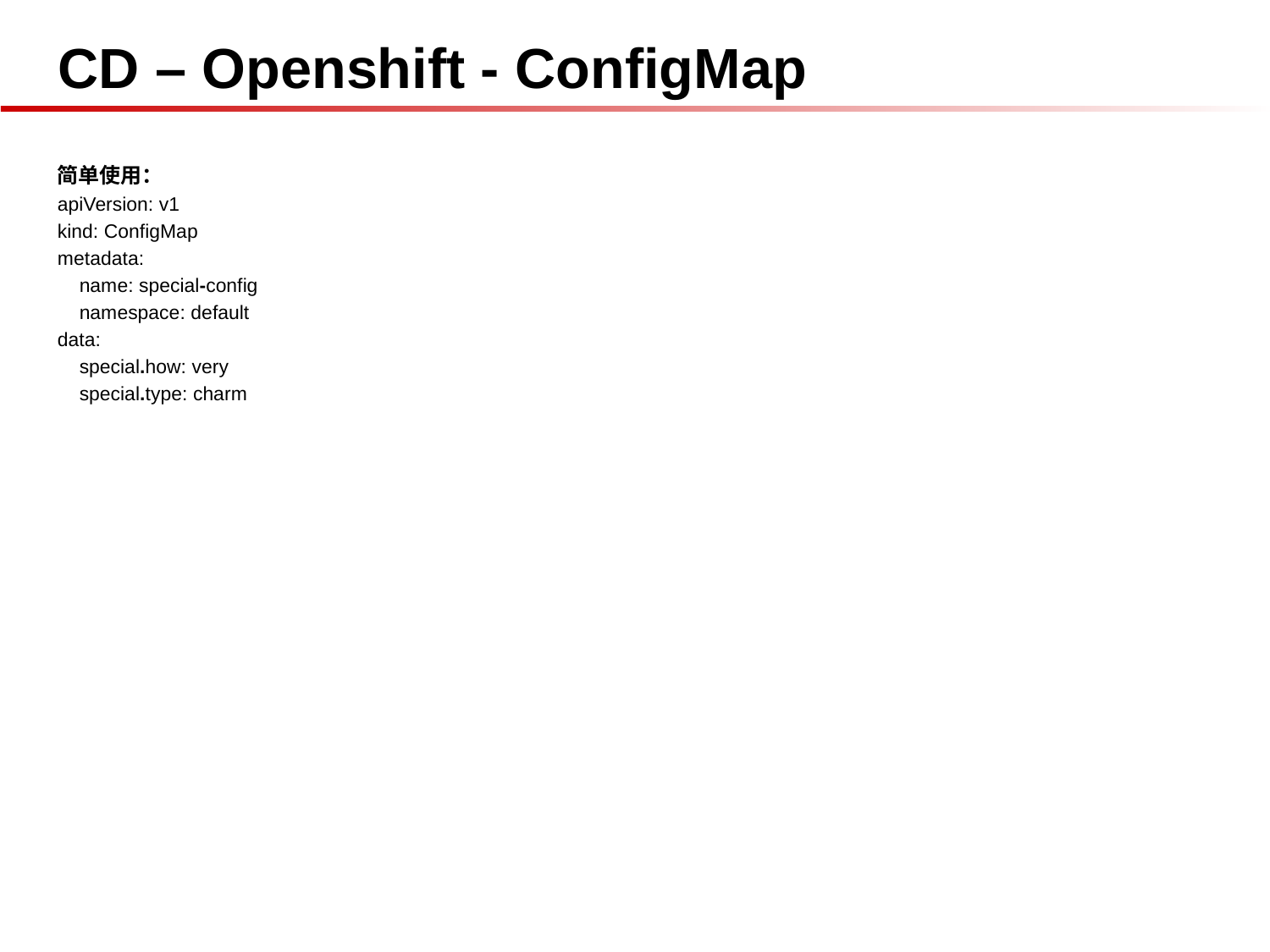

# CD – Openshift - ConfigMap
简单使用：
apiVersion: v1
kind: ConfigMap
metadata:
    name: special-config
    namespace: default
data:
    special.how: very
    special.type: charm